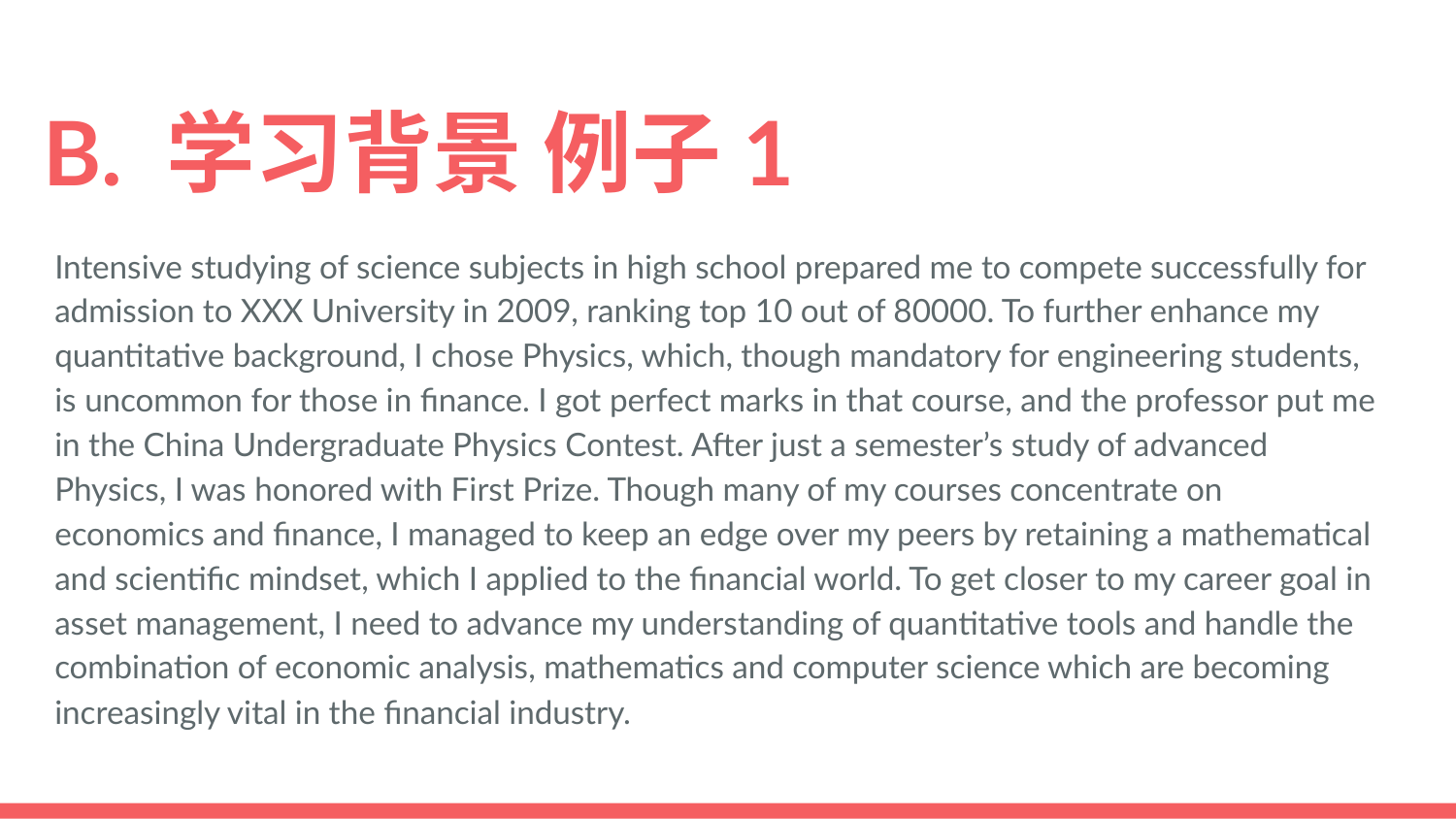

# B. 学习背景 例子1
Intensive studying of science subjects in high school prepared me to compete successfully for admission to XXX University in 2009, ranking top 10 out of 80000. To further enhance my quantitative background, I chose Physics, which, though mandatory for engineering students, is uncommon for those in finance. I got perfect marks in that course, and the professor put me in the China Undergraduate Physics Contest. After just a semester’s study of advanced Physics, I was honored with First Prize. Though many of my courses concentrate on economics and finance, I managed to keep an edge over my peers by retaining a mathematical and scientific mindset, which I applied to the financial world. To get closer to my career goal in asset management, I need to advance my understanding of quantitative tools and handle the combination of economic analysis, mathematics and computer science which are becoming increasingly vital in the financial industry.